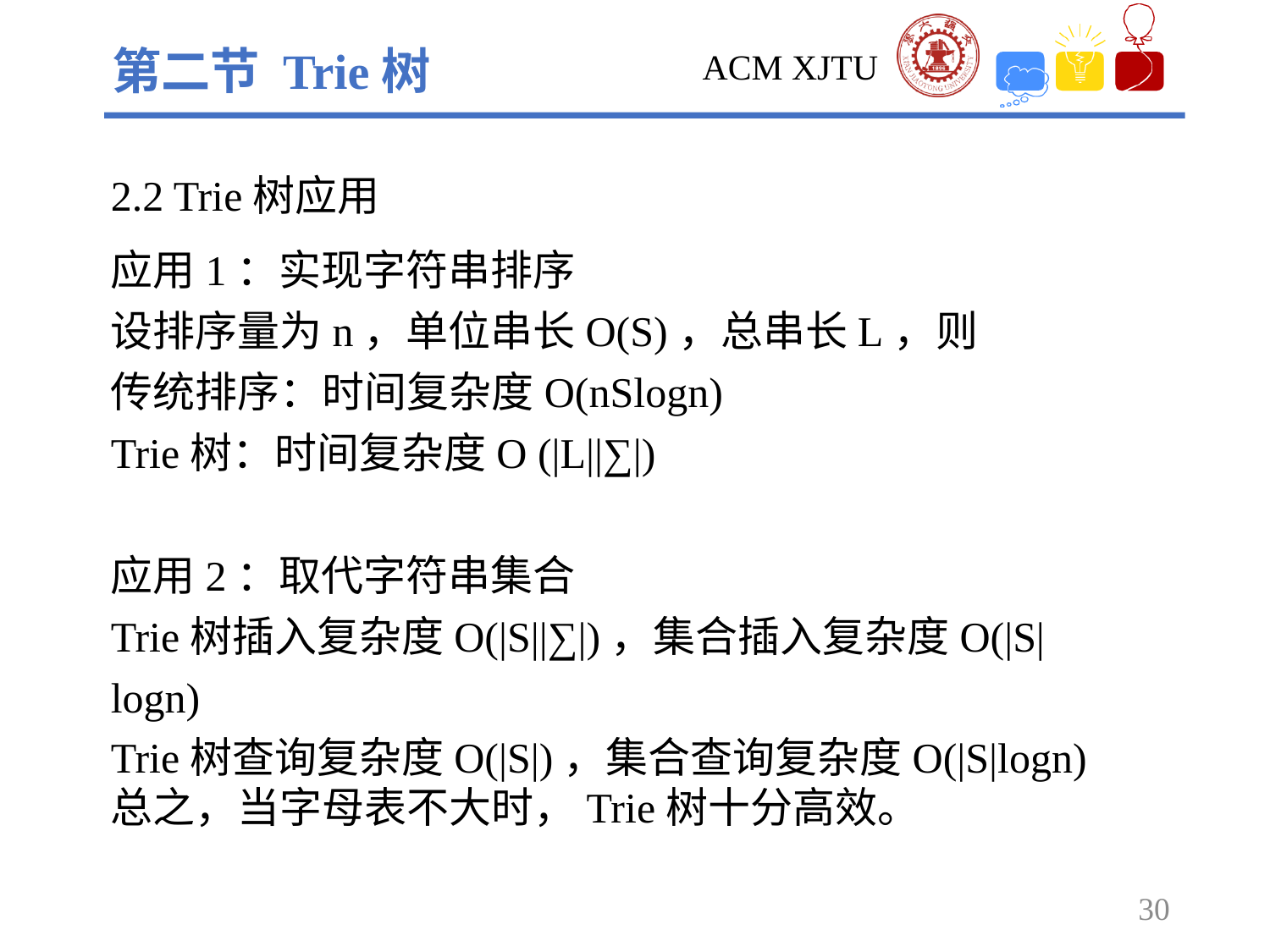

第二节 Trie树
2.2 Trie树应用
应用1：实现字符串排序
设排序量为n，单位串长O(S)，总串长L，则
传统排序：时间复杂度O(nSlogn)
Trie树：时间复杂度O (|L||∑|)
应用2：取代字符串集合
Trie树插入复杂度O(|S||∑|)，集合插入复杂度O(|S|logn)
Trie树查询复杂度O(|S|)，集合查询复杂度O(|S|logn)
总之，当字母表不大时，Trie树十分高效。
30